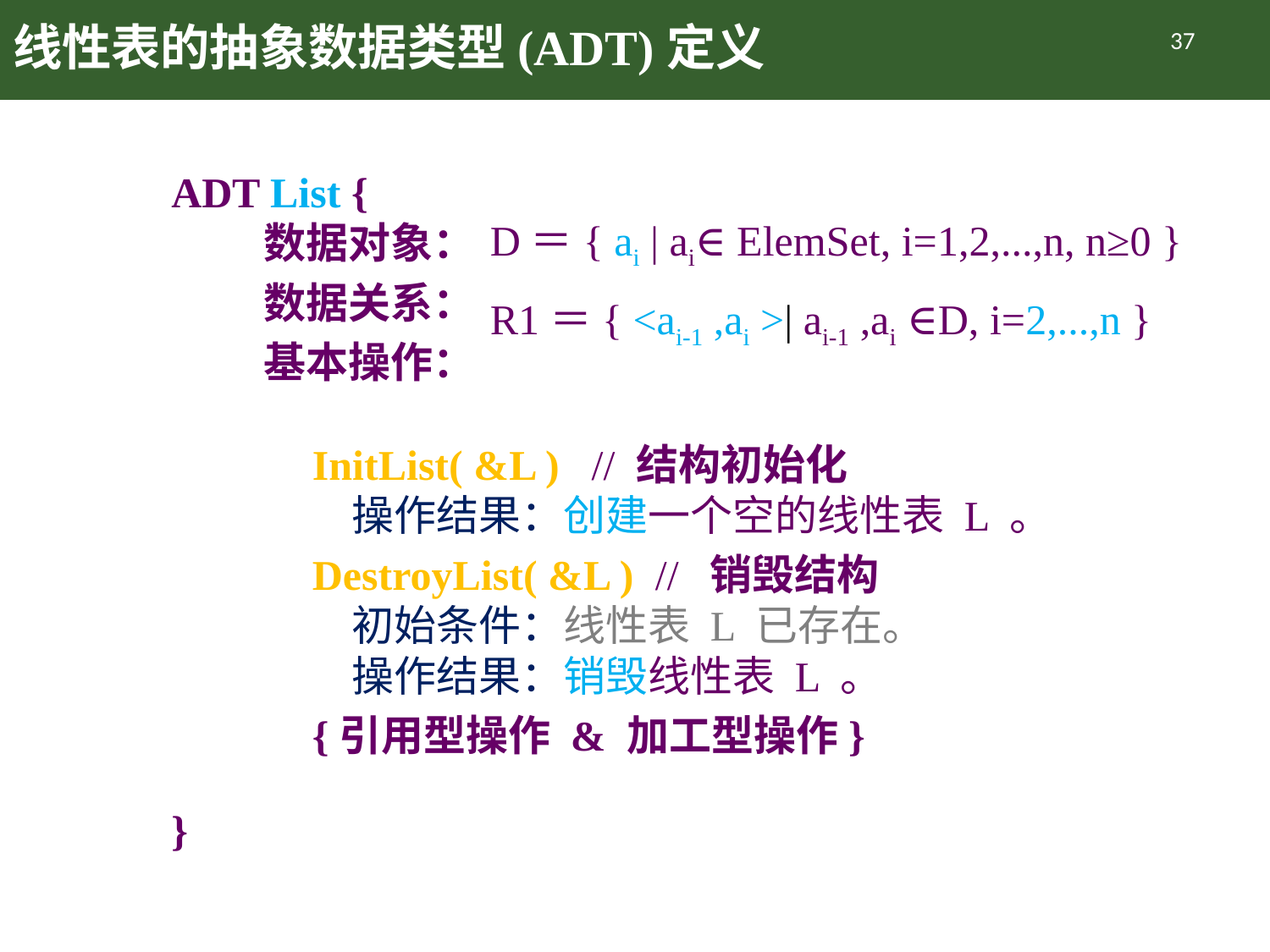

# 线性表的抽象数据类型(ADT)定义
37
ADT List {
　数据对象：
	　数据关系：
	　基本操作：

}
D＝{ ai | ai∈ ElemSet, i=1,2,...,n, n≥0 }
R1＝{ <ai-1 ,ai >| ai-1 ,ai ∈D, i=2,...,n }

InitList( &L )   // 结构初始化
操作结果：创建一个空的线性表 L 。
DestroyList( &L )  //  销毁结构
初始条件：线性表 L 已存在。
操作结果：销毁线性表 L 。
{引用型操作 & 加工型操作}